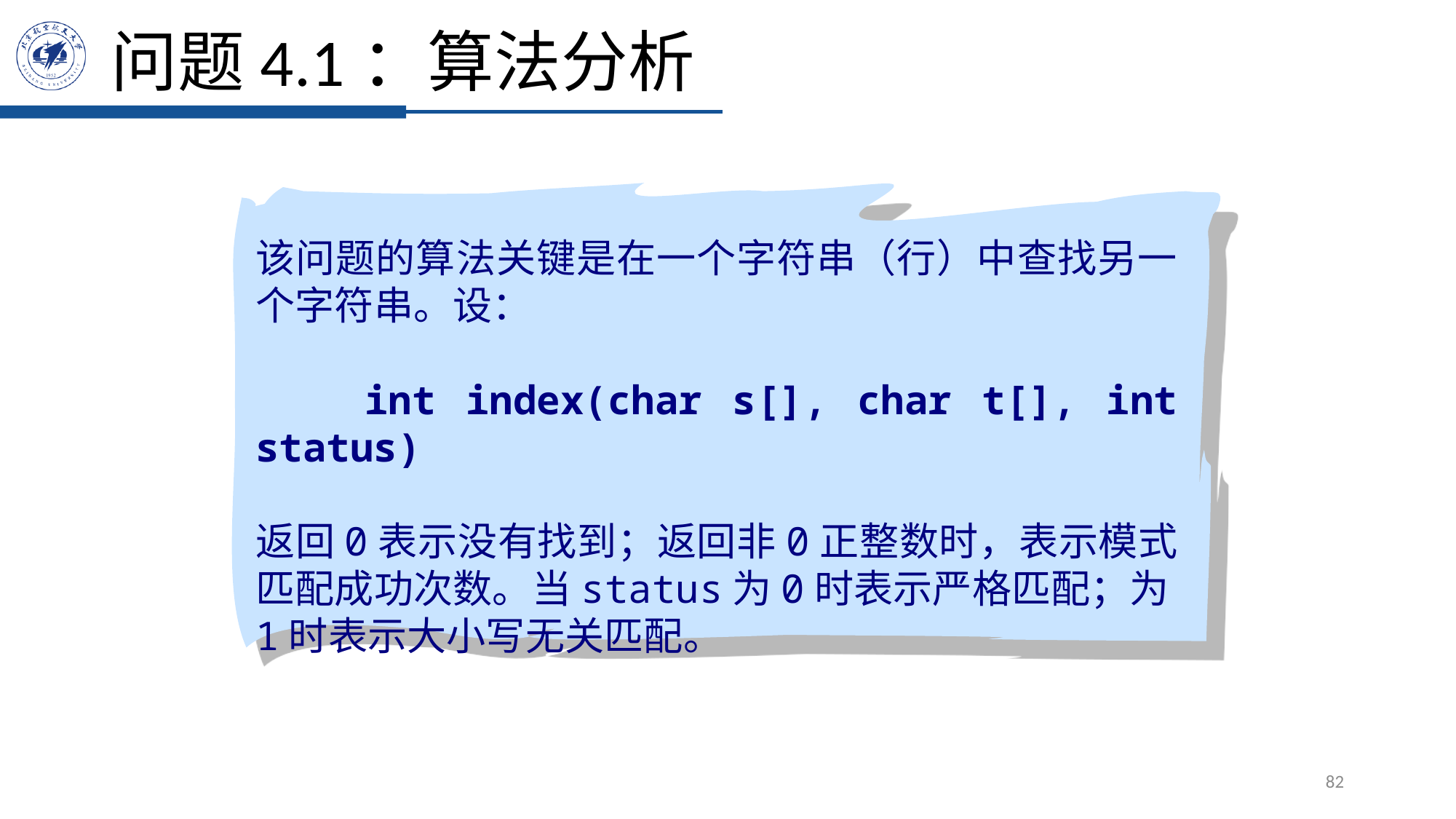

# 问题4.1：算法分析

该问题的算法关键是在一个字符串（行）中查找另一个字符串。设：

	int index(char s[], char t[], int status)

返回0表示没有找到；返回非0正整数时，表示模式匹配成功次数。当status为0时表示严格匹配；为1时表示大小写无关匹配。
82